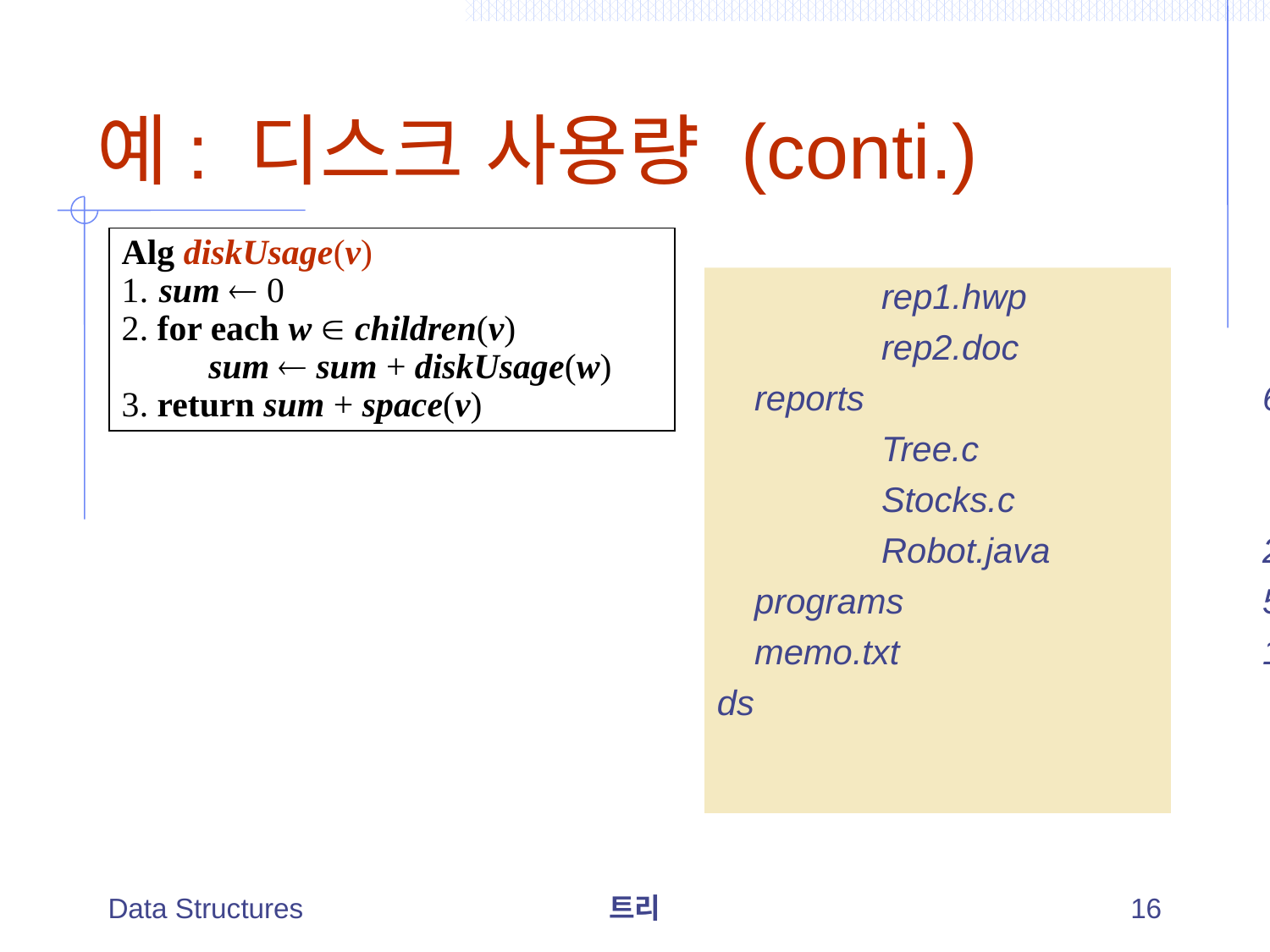

# 예: 디스크 사용량 (conti.)
Alg diskUsage(v)
1.	sum ← 0
2. for each w ∈ children(v)
		sum ← sum + diskUsage(w)
3. return sum + space(v)
		rep1.hwp			3
		rep2.doc			2
	reports				6
		Tree.c				10
		Stocks.c			25
		Robot.java		20
	programs			56
	memo.txt			1
ds							64
Data Structures
트리
16